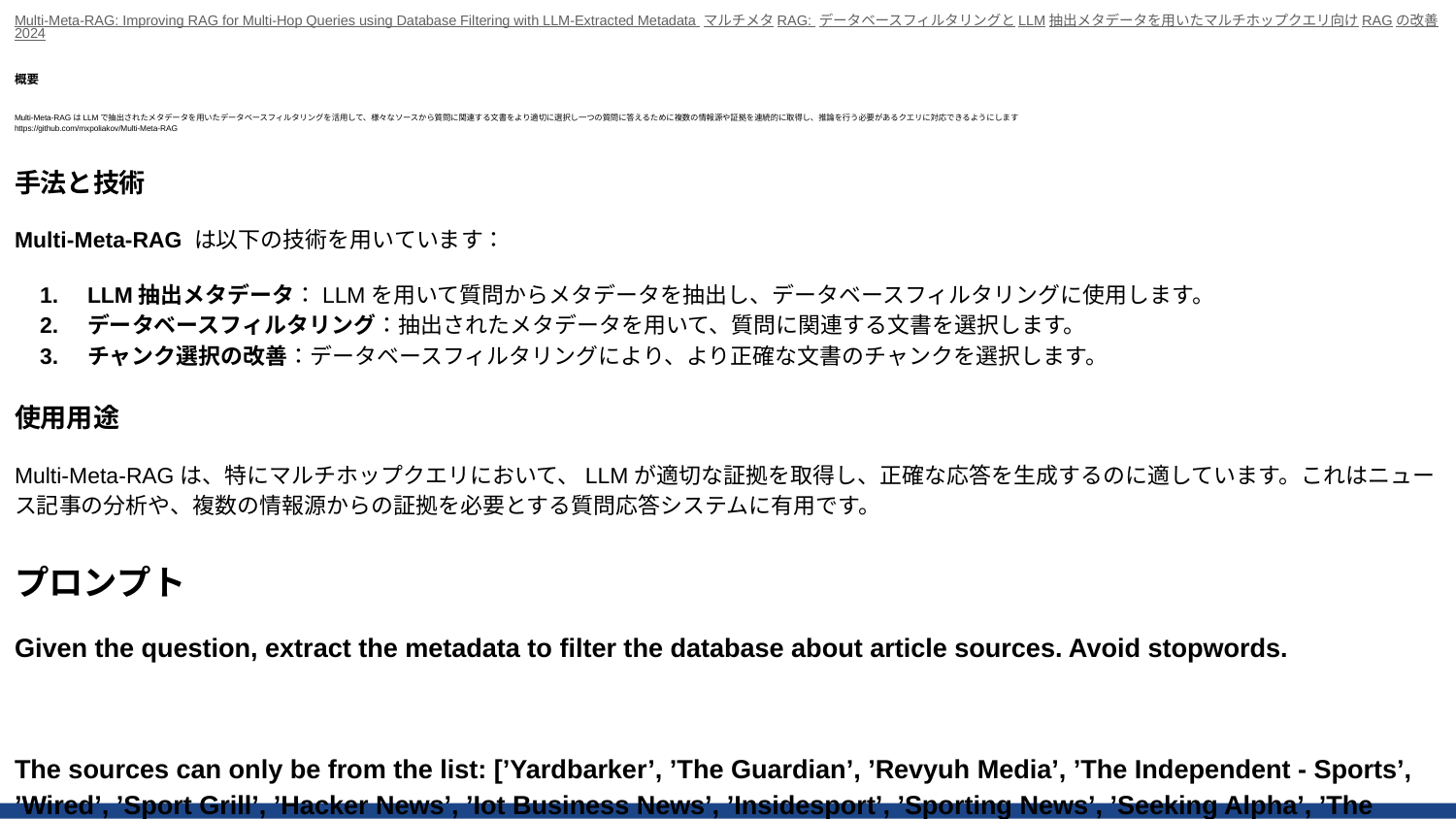

Multi-Meta-RAG: Improving RAG for Multi-Hop Queries using Database Filtering with LLM-Extracted Metadata マルチメタRAG: データベースフィルタリングとLLM抽出メタデータを用いたマルチホップクエリ向けRAGの改善 2024
概要
Multi-Meta-RAGはLLMで抽出されたメタデータを用いたデータベースフィルタリングを活用して、様々なソースから質問に関連する文書をより適切に選択し一つの質問に答えるために複数の情報源や証拠を連続的に取得し、推論を行う必要があるクエリに対応できるようにします
https://github.com/mxpoliakov/Multi-Meta-RAG
手法と技術
Multi-Meta-RAG は以下の技術を用いています：
LLM抽出メタデータ：LLMを用いて質問からメタデータを抽出し、データベースフィルタリングに使用します。
データベースフィルタリング：抽出されたメタデータを用いて、質問に関連する文書を選択します。
チャンク選択の改善：データベースフィルタリングにより、より正確な文書のチャンクを選択します。
使用用途
Multi-Meta-RAGは、特にマルチホップクエリにおいて、LLMが適切な証拠を取得し、正確な応答を生成するのに適しています。これはニュース記事の分析や、複数の情報源からの証拠を必要とする質問応答システムに有用です。
プロンプト
Given the question, extract the metadata to filter the database about article sources. Avoid stopwords.

The sources can only be from the list: [’Yardbarker’, ’The Guardian’, ’Revyuh Media’, ’The Independent - Sports’, ’Wired’, ’Sport Grill’, ’Hacker News’, ’Iot Business News’, ’Insidesport’, ’Sporting News’, ’Seeking Alpha’, ’The Age’, ’CBSSports.com’, ’The Sydney Morning Herald’, ’FOX News - Health’, ’Science News For Students’, ’Polygon’, ’The Independent - Life and Style’, ’FOX News - Entertainment’, ’The Verge’, ’Business Line’, ’The New York Times’, ’The Roar | Sports Writers Blog’, ’Sportskeeda’, ’BBC News - Entertainment & Arts’, ’Business World’, ’BBC News - Technology’, ’Essentially Sports’, ’Mashable’, ’Advanced Science News’, ’TechCrunch’, ’Financial Times’, ’Music Business Worldwide’, ’The Independent - Travel’, ’FOX News - Lifestyle’, ’TalkSport’, ’Yahoo News’, ’Scitechdaily | Science Space And Technology News 2017’, ’Globes English | Israel Business Arena’, ’Wide World Of Sports’, ’Rivals’, ’Fortune’, ’Zee Business’, ’Business Today | Latest Stock Market And Economy News India’, ’Sky Sports’, ’Cnbc | World Business News Leader’, ’Eos: Earth And Space Science News’, ’Live Science: The Most Interesting Articles’, ’Engadget’]

Examples to follow:
Question: Who is the individual associated with the cryptocurrency industry facing a criminal trial on fraud and conspiracy charges, as reported by both The Verge and TechCrunch, and is accused by prosecutors of committing fraud for personal gain?
Answer: {’source’: {’$in’: [’The Verge’, ’TechCrunch’]}}

Question: After the TechCrunch report on October 7, 2023, concerning Dave Clark’s comments on Flexport, and the subsequent TechCrunch article on October 30, 2023, regarding Ryan Petersen’s actions at Flexport, was there a change in the nature of the events reported?
Answer: {’source’: {’$in’: [’TechCrunch’]}, ’published_at’: ’$in’: [’October 7, 2023’, ’October 30, 2023’]}}

Question: Which company, known for its dominance in the e-reader space and for offering exclusive invite-only deals during sales events, faced a stock decline due to an antitrust lawsuit reported by ’The Sydney Morning Herald’ and discussed by sellers in a ’Cnbc | World Business News Leader’ article?
Answer: {’source’: {’$in’: [’The Sydney Morning Herald’, ’Cnbc | World Business News Leader’]}}

If you detect multiple queries, return the answer for the first. Now it is your turn:
Question: <query>
Answer:

日本語訳
質問を考慮して、記事ソースに関するメタデータを抽出し、データベースをフィルタリングしてください。ストップワードは避けてください。

ソースは以下のリストからのみ選択できます: [’Yardbarker’, ’The Guardian’, ’Revyuh Media’, ’The Independent - Sports’, ’Wired’, ’Sport Grill’, ’Hacker News’, ’Iot Business News’, ’Insidesport’, ’Sporting News’, ’Seeking Alpha’, ’The Age’, ’CBSSports.com’, ’The Sydney Morning Herald’, ’FOX News - Health’, ’Science News For Students’, ’Polygon’, ’The Independent - Life and Style’, ’FOX News - Entertainment’, ’The Verge’, ’Business Line’, ’The New York Times’, ’The Roar | Sports Writers Blog’, ’Sportskeeda’, ’BBC News - Entertainment & Arts’, ’Business World’, ’BBC News - Technology’, ’Essentially Sports’, ’Mashable’, ’Advanced Science News’, ’TechCrunch’, ’Financial Times’, ’Music Business Worldwide’, ’The Independent - Travel’, ’FOX News - Lifestyle’, ’TalkSport’, ’Yahoo News’, ’Scitechdaily | Science Space And Technology News 2017’, ’Globes English | Israel Business Arena’, ’Wide World Of Sports’, ’Rivals’, ’Fortune’, ’Zee Business’, ’Business Today | Latest Stock Market And Economy News India’, ’Sky Sports’, ’Cnbc | World Business News Leader’, ’Eos: Earth And Space Science News’, ’Live Science: The Most Interesting Articles’, ’Engadget’]

以下の例に従ってください：
質問：The VergeとTechCrunchの両方が報じた、詐欺と共謀の罪で刑事裁判にかけられている暗号通貨業界に関連する人物は誰ですか？また、その人物は個人的な利益のために詐欺を働いたと検察官に告発されていますか？
回答：{’source’: {’$in’: [’The Verge’, ’TechCrunch’]}}

質問：2023年10月7日のTechCrunchの記事が報じたデイブ・クラークのFlexportに関するコメントと、2023年10月30日のTechCrunchの記事が報じたライアン・ピーターセンのFlexportでの行動に関するその後の記事を踏まえて、報じられたイベントの性質に変化がありましたか？
回答：{’source’: {’$in’: [’TechCrunch’]}, ’published_at’: ’$in’: [’October 7, 2023’, ’October 30, 2023’]}}

質問：eリーダー分野での支配的地位とセールイベント中の招待制の特別割引を提供することで知られる会社は、シドニー・モーニング・ヘラルドが報じ、Cnbc | World Business News Leaderの記事で売り手によって議論された反トラスト訴訟により株価が下落しましたか？
回答：{’source’: {’$in’: [’The Sydney Morning Herald’, ’Cnbc | World Business News Leader’]}}

複数のクエリが検出された場合は、最初のクエリに対する回答を返してください。次はあなたの番です：
質問：<query>
回答：